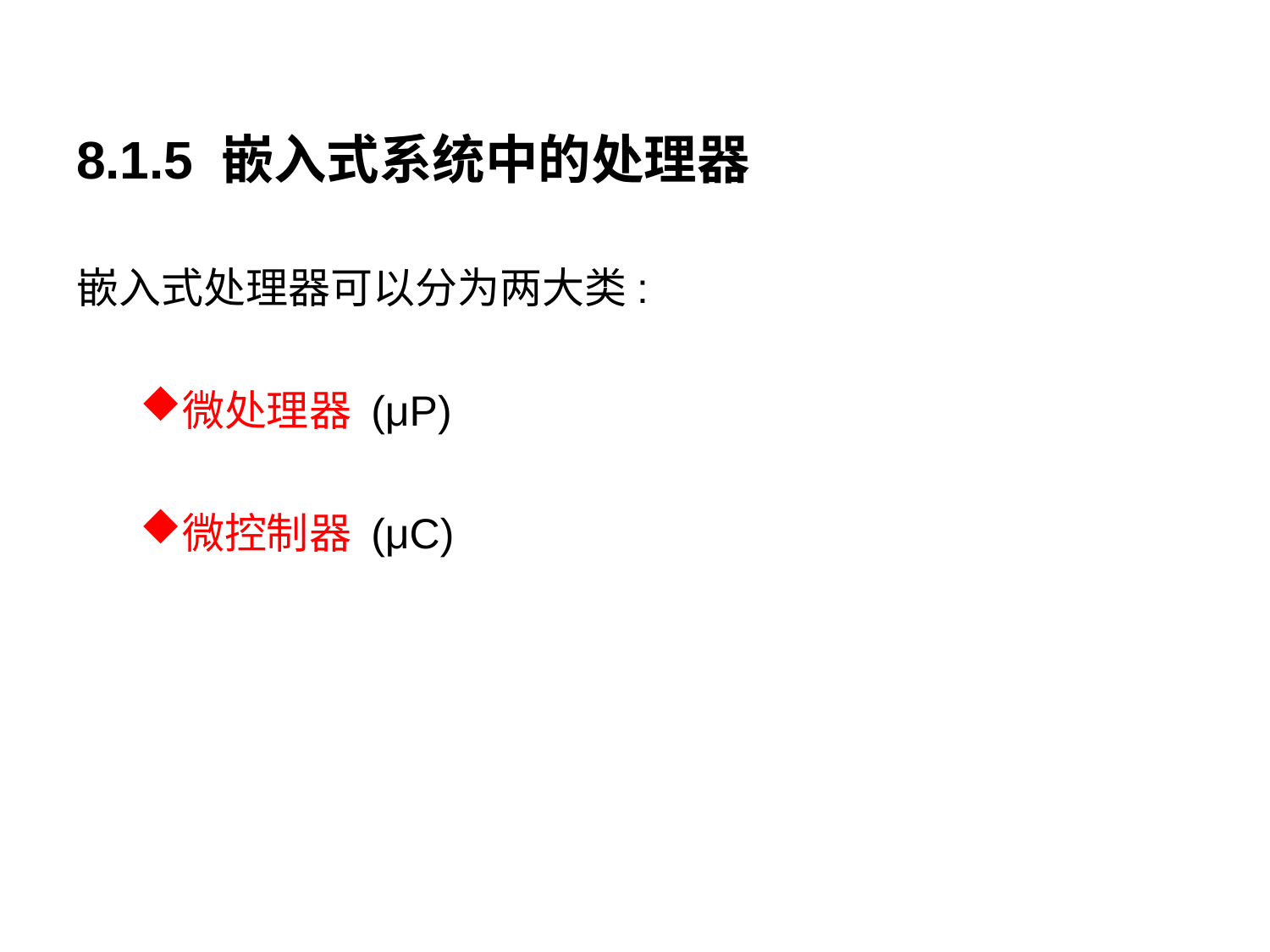

8.1.5 嵌入式系统中的处理器
嵌入式处理器可以分为两大类:
微处理器 (μP)
微控制器 (μC)